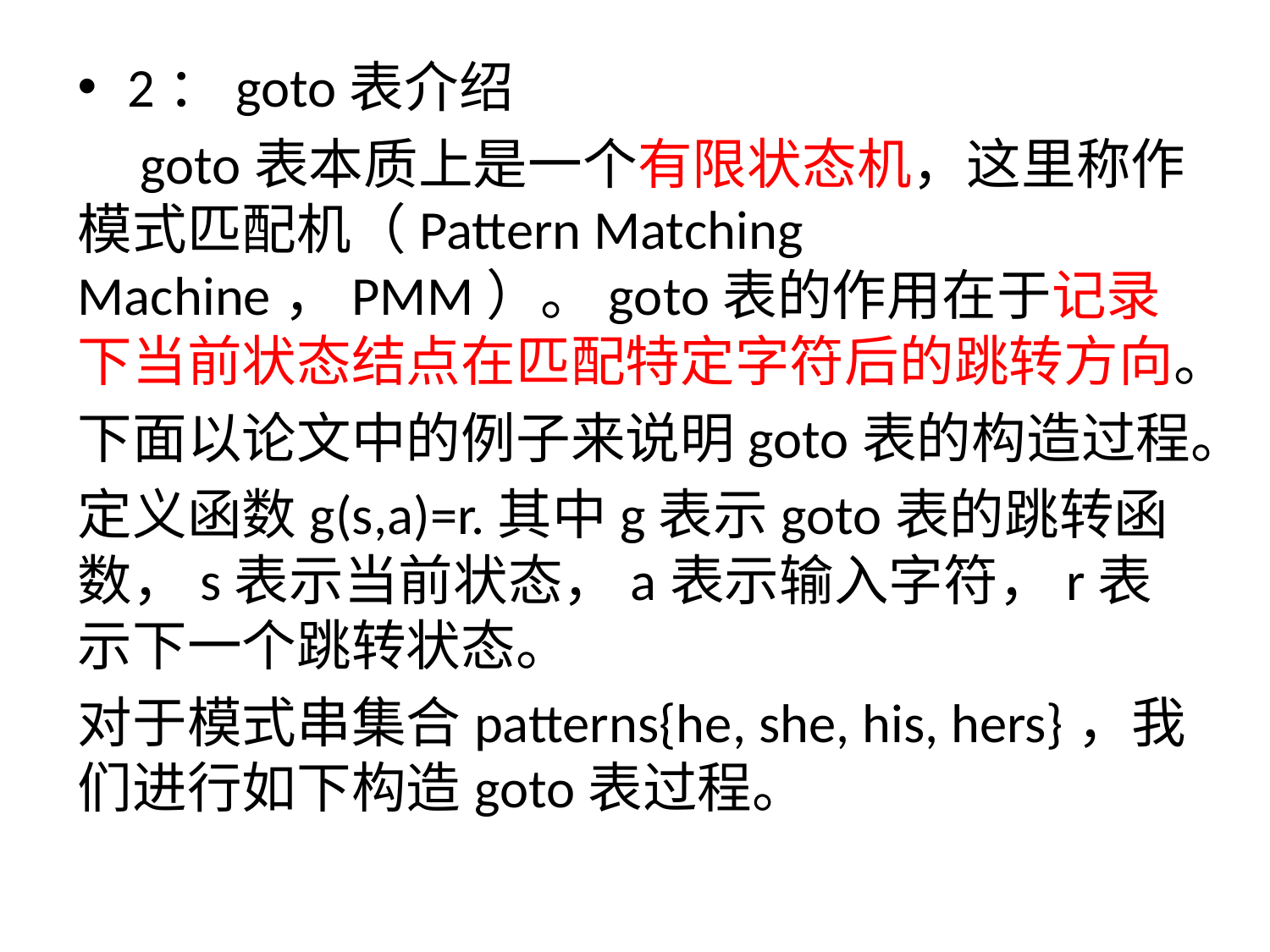

2：goto表介绍
     goto表本质上是一个有限状态机，这里称作模式匹配机（Pattern Matching Machine，PMM）。goto表的作用在于记录下当前状态结点在匹配特定字符后的跳转方向。
下面以论文中的例子来说明goto表的构造过程。
定义函数g(s,a)=r.其中g表示goto表的跳转函数，s表示当前状态，a表示输入字符，r表示下一个跳转状态。
对于模式串集合patterns{he, she, his, hers}，我们进行如下构造goto表过程。